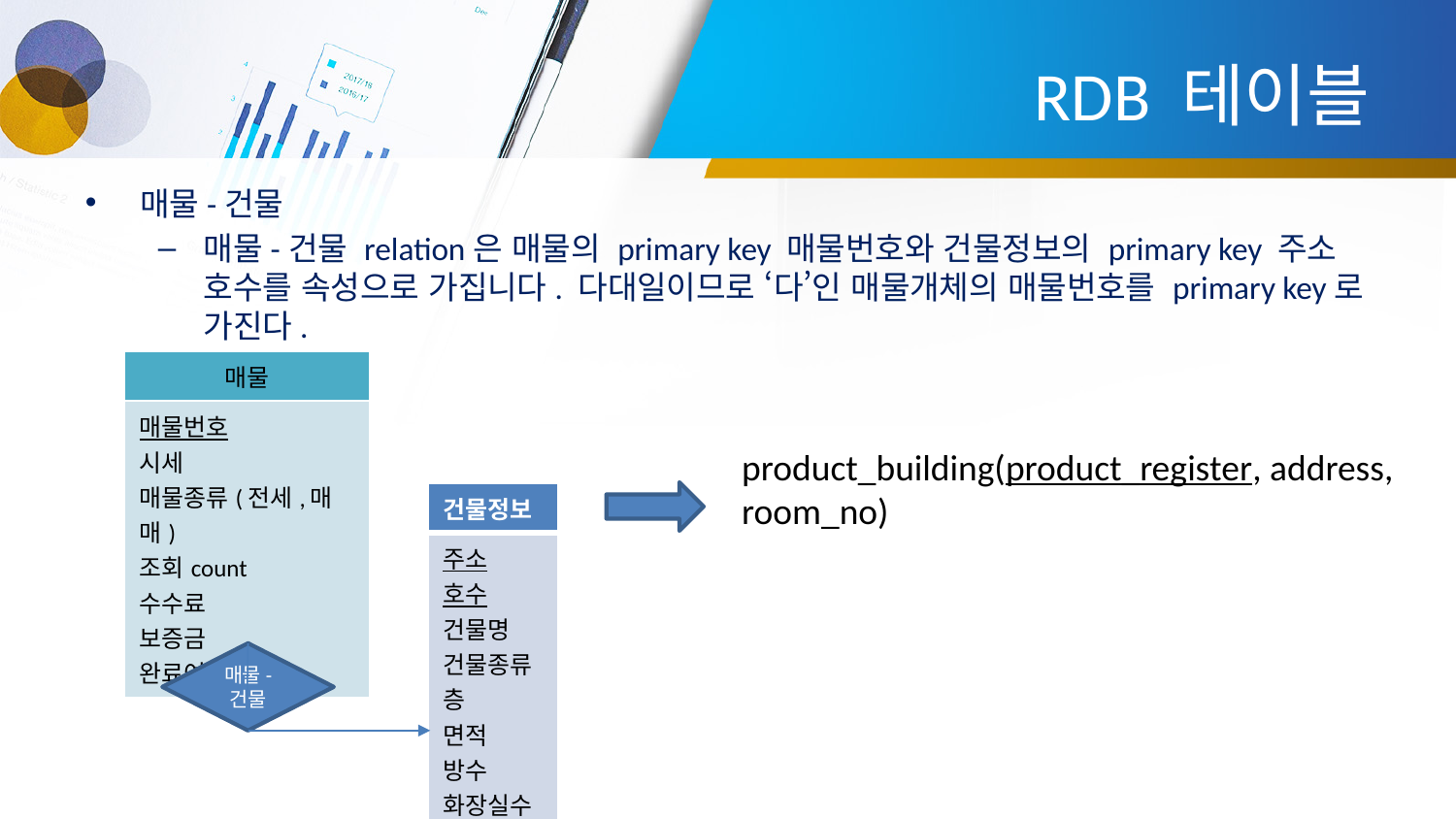

# RDB 테이블
매물-건물
매물-건물 relation은 매물의 primary key 매물번호와 건물정보의 primary key 주소 호수를 속성으로 가집니다. 다대일이므로 ‘다’인 매물개체의 매물번호를 primary key로 가진다.

| 매물 |
| --- |
| 매물번호 시세 매물종류(전세,매매) 조회count 수수료 보증금 완료여부 |
product_building(product_register, address, room_no)

| 건물정보 |
| --- |
| 주소 호수 건물명 건물종류 층 면적 방수 화장실수 준공년도 |
매물-
건물